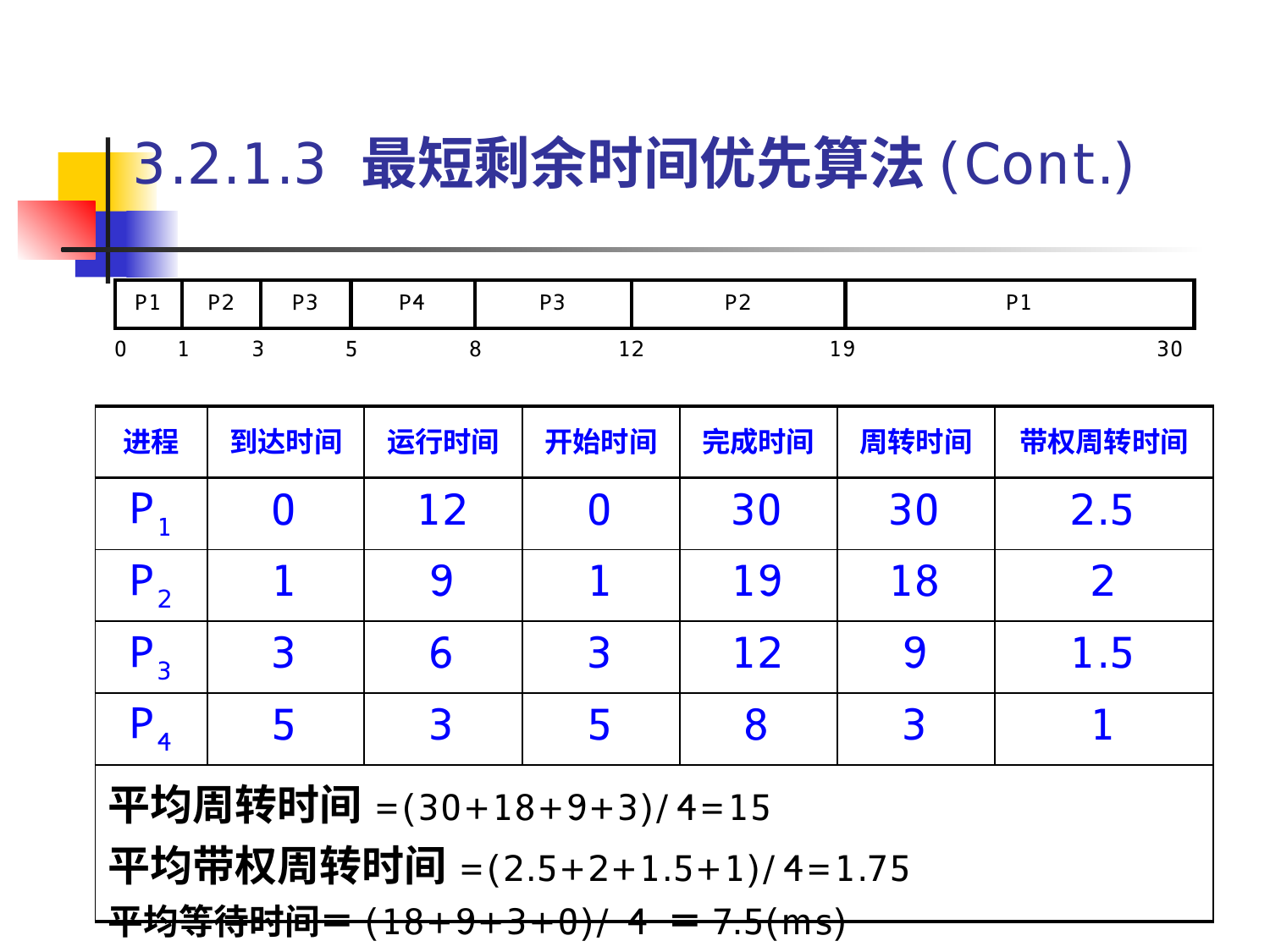

# 3.2.1.3 最短剩余时间优先算法(Cont.)
| P1 | P2 | P3 | P4 | P3 | P2 | P1 |
| --- | --- | --- | --- | --- | --- | --- |
| 0 1 3 5 8 12 19 30 |  |  |  |  |  |  |
| 进程 | 到达时间 | 运行时间 | 开始时间 | 完成时间 | 周转时间 | 带权周转时间 |
| --- | --- | --- | --- | --- | --- | --- |
| P1 | 0 | 12 | 0 | 30 | 30 | 2.5 |
| P2 | 1 | 9 | 1 | 19 | 18 | 2 |
| P3 | 3 | 6 | 3 | 12 | 9 | 1.5 |
| P4 | 5 | 3 | 5 | 8 | 3 | 1 |
| 平均周转时间=(30+18+9+3)/4=15 平均带权周转时间=(2.5+2+1.5+1)/4=1.75 平均等待时间＝(18+9+3+0)/ 4 ＝7.5(ms) |  |  |  |  |  |  |